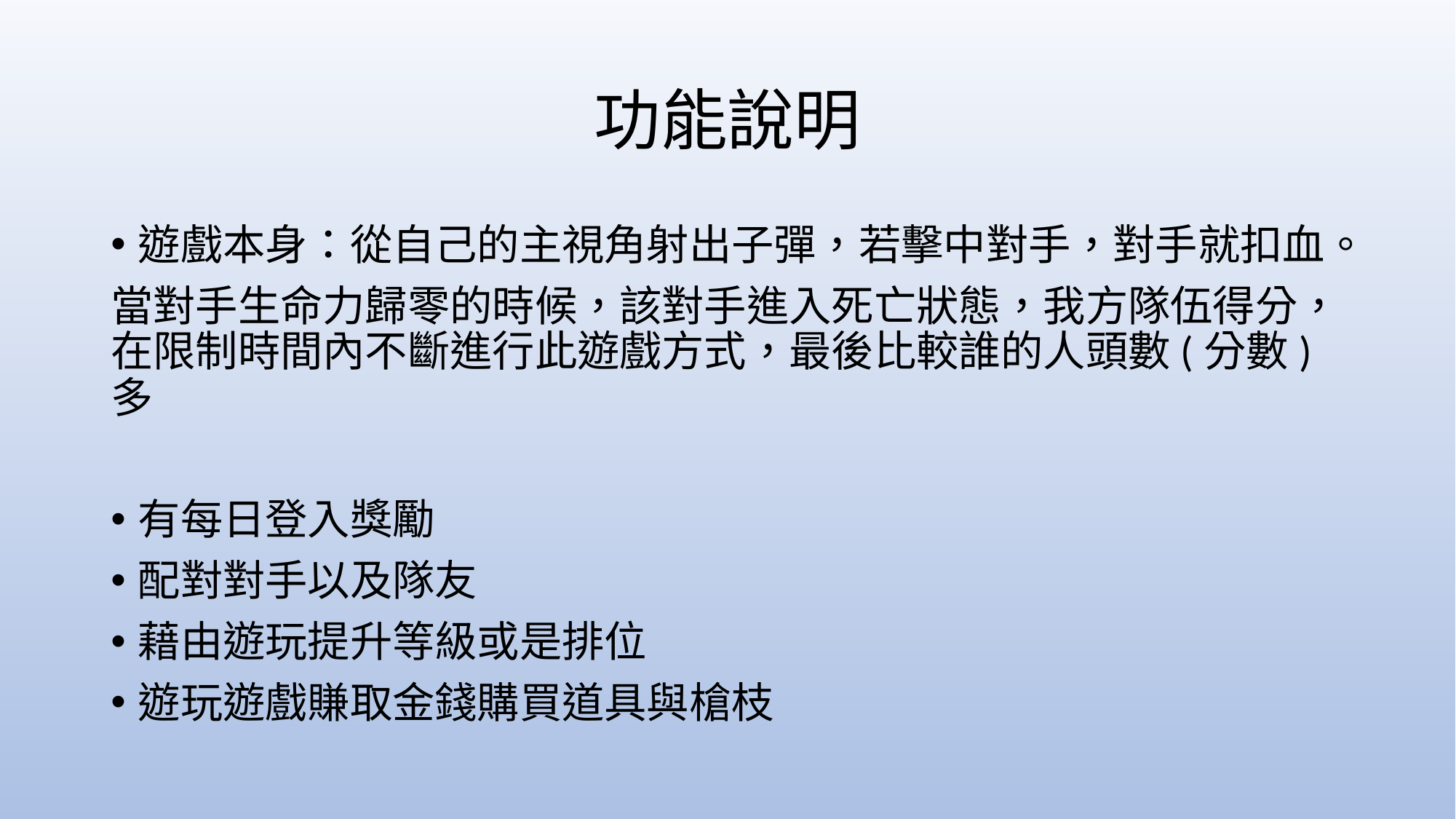

# 功能說明
遊戲本身：從自己的主視角射出子彈，若擊中對手，對手就扣血。
當對手生命力歸零的時候，該對手進入死亡狀態，我方隊伍得分，在限制時間內不斷進行此遊戲方式，最後比較誰的人頭數(分數)多

有每日登入獎勵
配對對手以及隊友
藉由遊玩提升等級或是排位
遊玩遊戲賺取金錢購買道具與槍枝